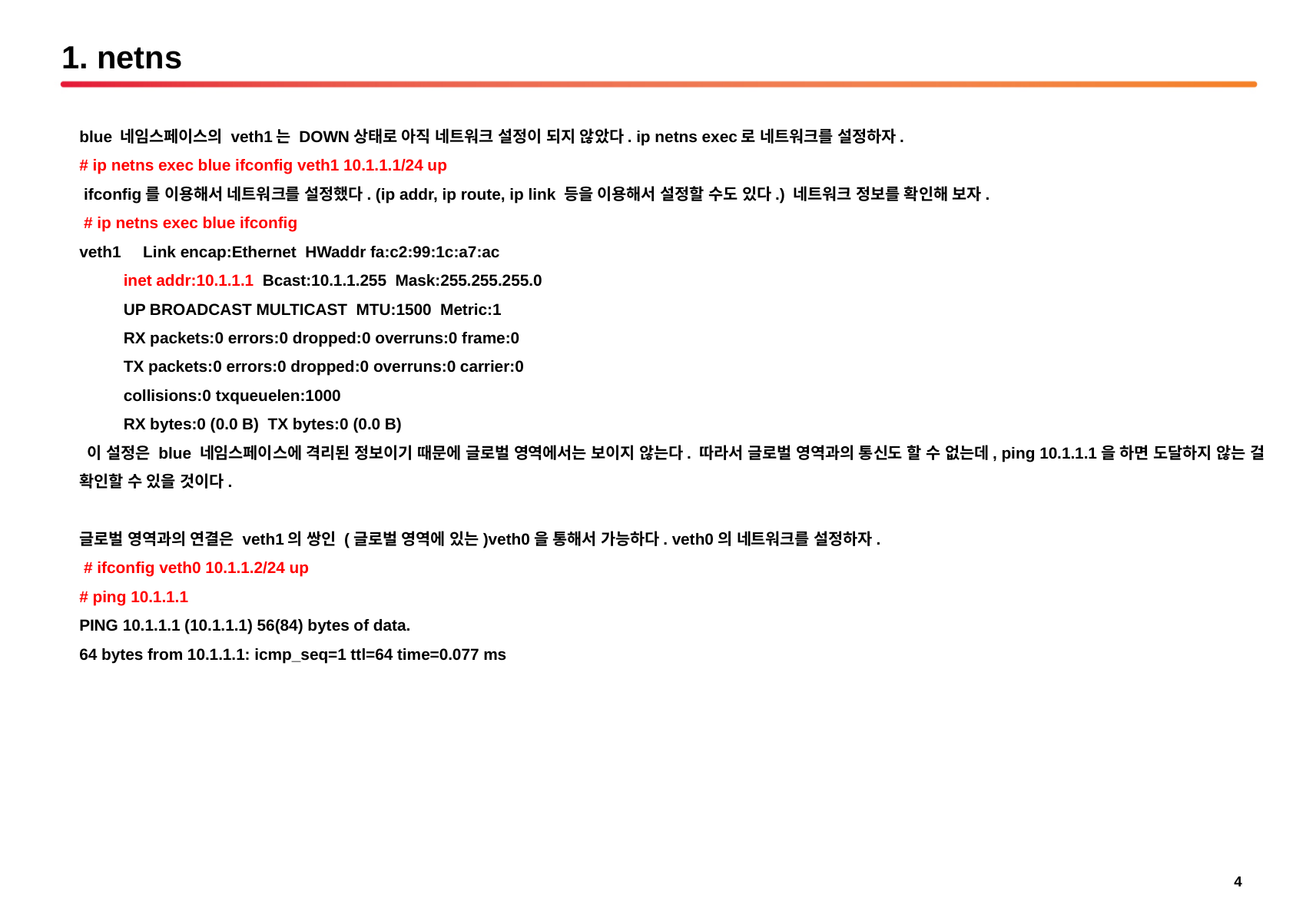

# 1. netns
blue 네임스페이스의 veth1는 DOWN상태로 아직 네트워크 설정이 되지 않았다. ip netns exec로 네트워크를 설정하자.
# ip netns exec blue ifconfig veth1 10.1.1.1/24 up
 ifconfig를 이용해서 네트워크를 설정했다. (ip addr, ip route, ip link 등을 이용해서 설정할 수도 있다.) 네트워크 정보를 확인해 보자.
 # ip netns exec blue ifconfig
veth1     Link encap:Ethernet  HWaddr fa:c2:99:1c:a7:ac
          inet addr:10.1.1.1  Bcast:10.1.1.255  Mask:255.255.255.0
          UP BROADCAST MULTICAST  MTU:1500  Metric:1
          RX packets:0 errors:0 dropped:0 overruns:0 frame:0
          TX packets:0 errors:0 dropped:0 overruns:0 carrier:0
          collisions:0 txqueuelen:1000
          RX bytes:0 (0.0 B)  TX bytes:0 (0.0 B)
 이 설정은 blue 네임스페이스에 격리된 정보이기 때문에 글로벌 영역에서는 보이지 않는다. 따라서 글로벌 영역과의 통신도 할 수 없는데, ping 10.1.1.1을 하면 도달하지 않는 걸 확인할 수 있을 것이다.

글로벌 영역과의 연결은 veth1의 쌍인 (글로벌 영역에 있는)veth0을 통해서 가능하다. veth0의 네트워크를 설정하자.
 # ifconfig veth0 10.1.1.2/24 up
# ping 10.1.1.1
PING 10.1.1.1 (10.1.1.1) 56(84) bytes of data.
64 bytes from 10.1.1.1: icmp_seq=1 ttl=64 time=0.077 ms